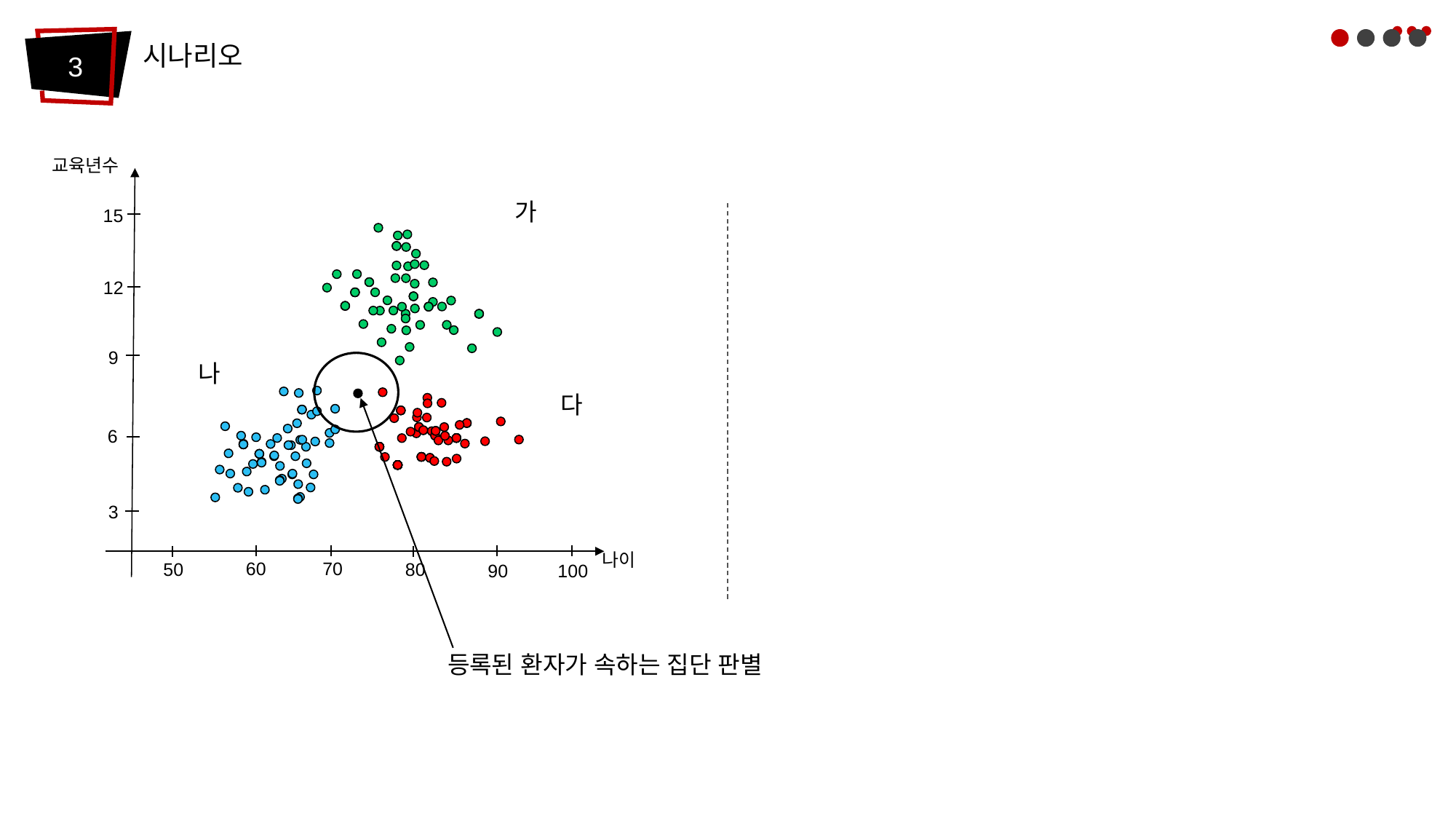

시나리오

3
교육년수
가
15

12

9

나

다

6

3
나이
60
70
80
50
100
90
등록된 환자가 속하는 집단 판별